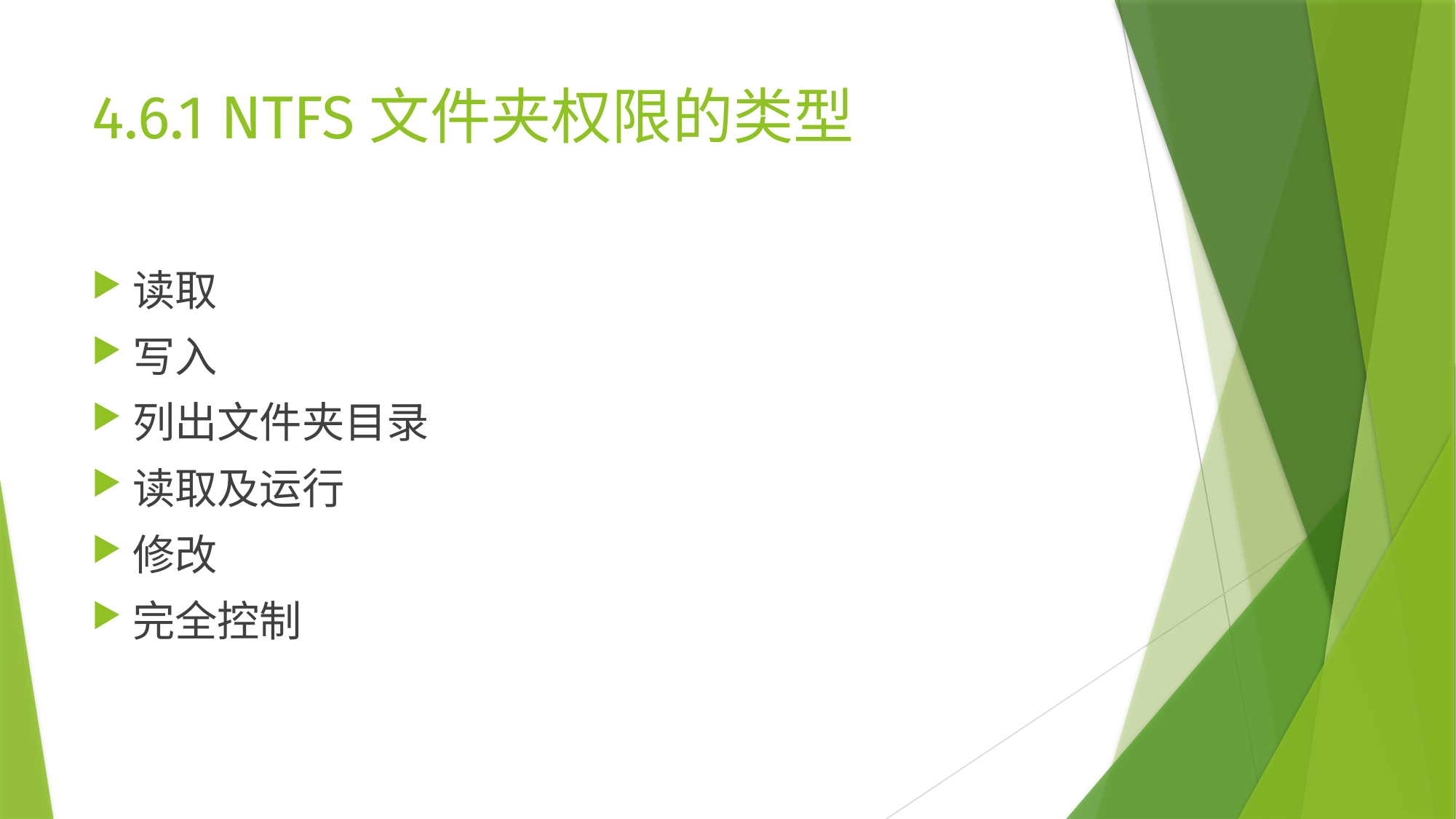

# 4.6.1 NTFS文件夹权限的类型
读取
写入
列出文件夹目录
读取及运行
修改
完全控制